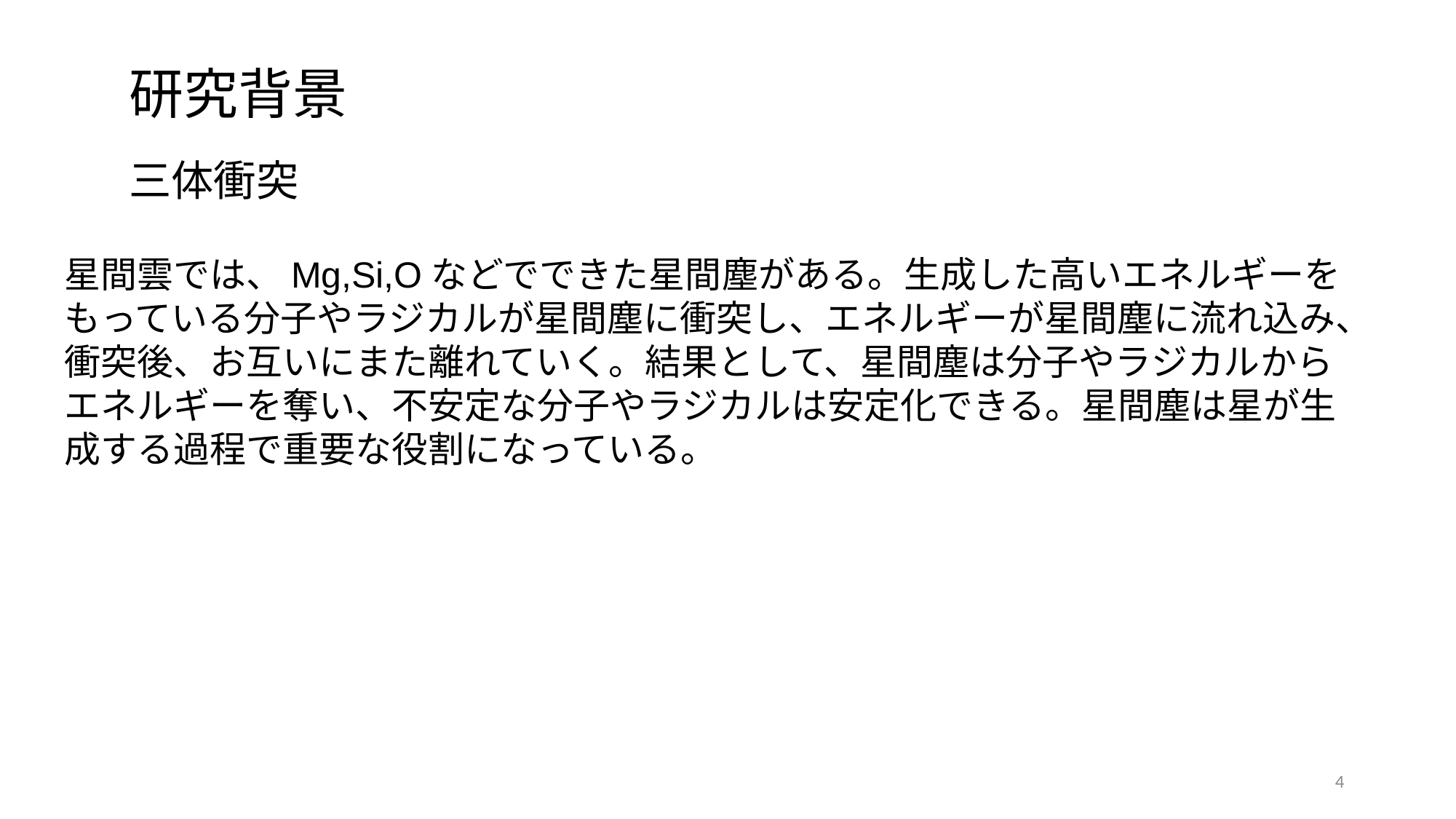

研究背景
三体衝突

星間雲では、Mg,Si,Oなどでできた星間塵がある。生成した高いエネルギーをもっている分子やラジカルが星間塵に衝突し、エネルギーが星間塵に流れ込み、衝突後、お互いにまた離れていく。結果として、星間塵は分子やラジカルからエネルギーを奪い、不安定な分子やラジカルは安定化できる。星間塵は星が生成する過程で重要な役割になっている。

4